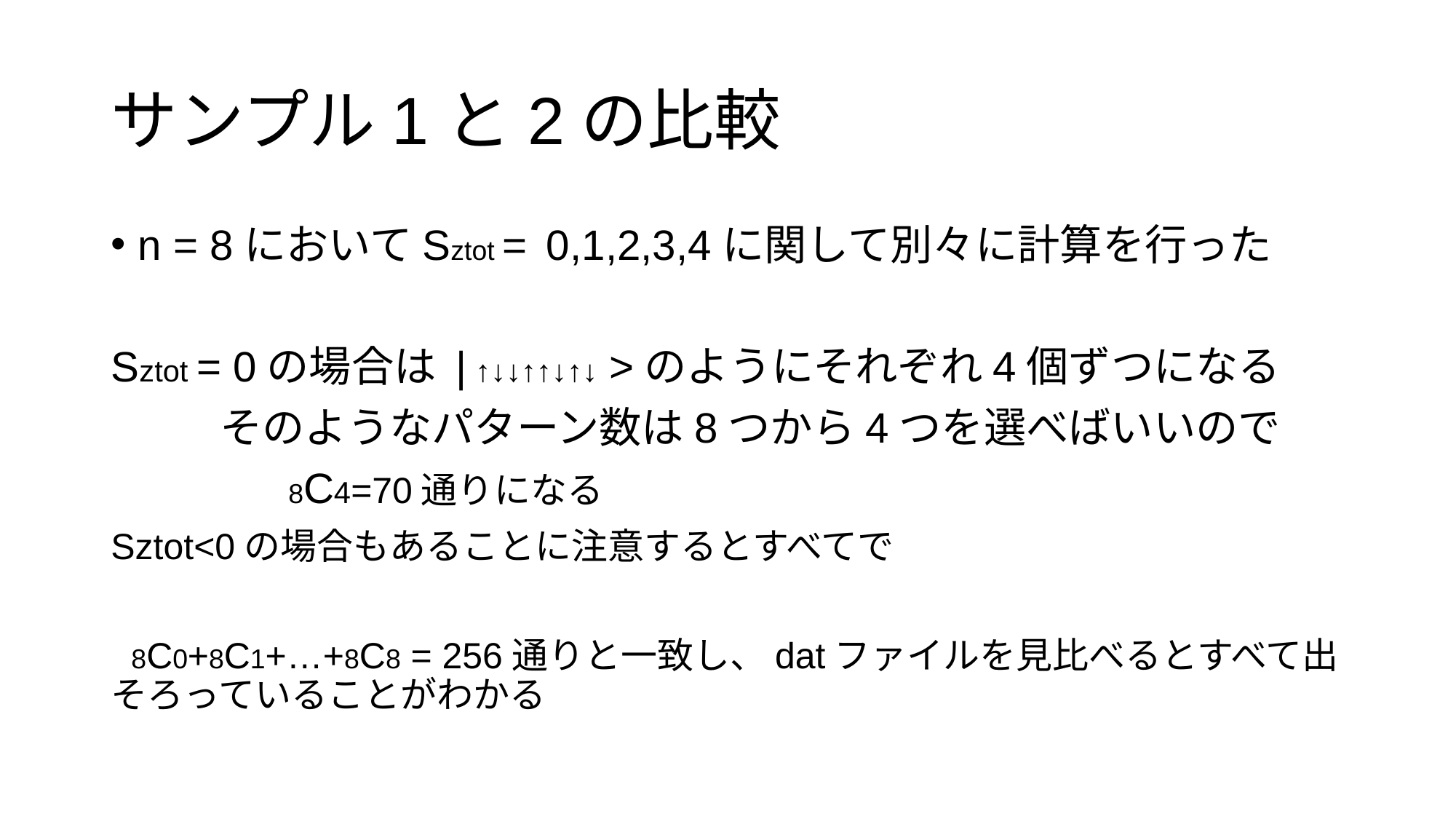

# サンプル1と2の比較
n = 8においてSztot =  0,1,2,3,4に関して別々に計算を行った

Sztot = 0の場合は | ↑↓↓↑↑↓↑↓ >のようにそれぞれ4個ずつになる
	そのようなパターン数は8つから4つを選べばいいので
               8C4=70通りになる
Sztot<0の場合もあることに注意するとすべてで

  8C0+8C1+…+8C8 = 256通りと一致し、datファイルを見比べるとすべて出そろっていることがわかる